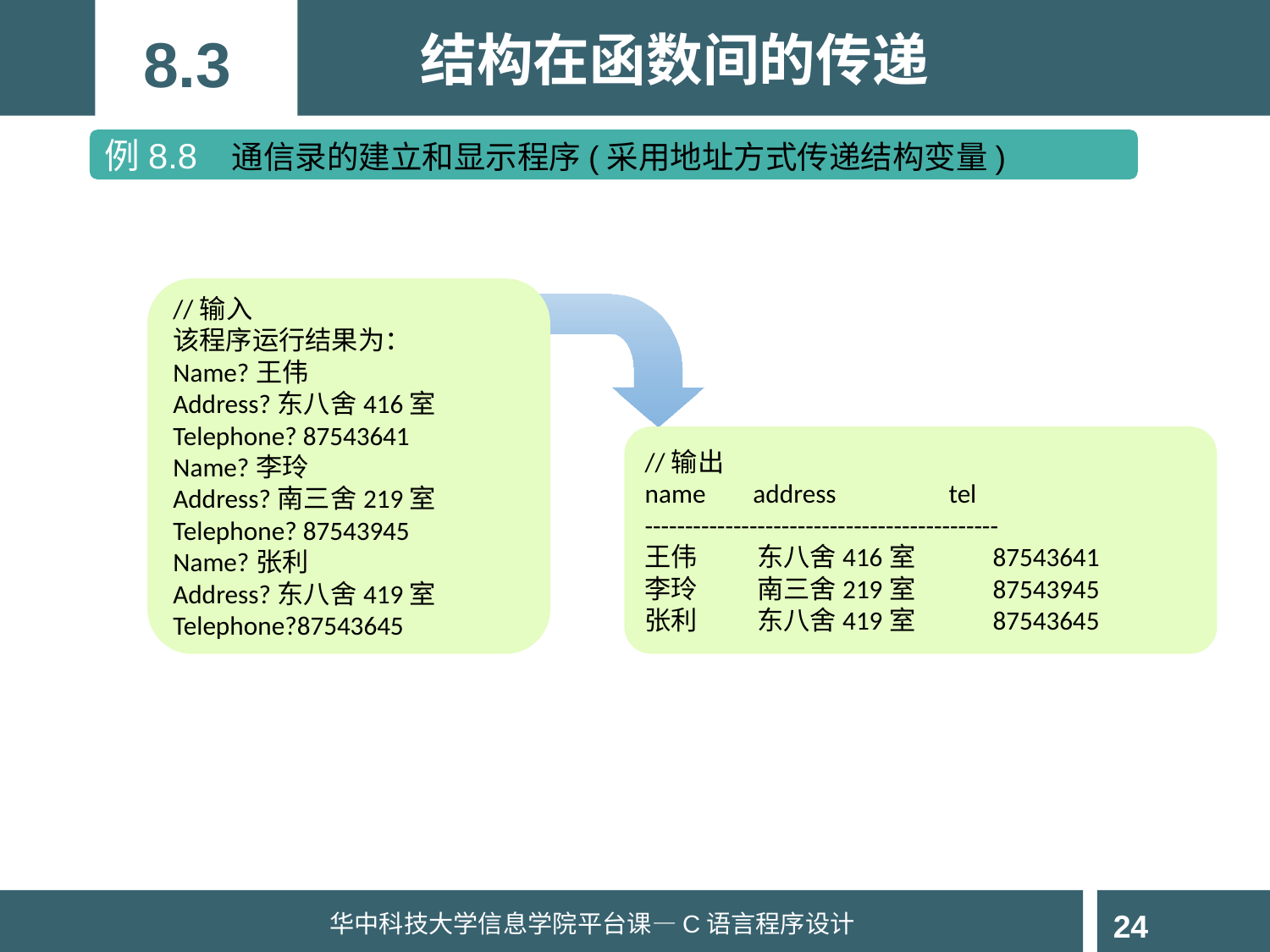

结构在函数间的传递
8.3
例8.8   通信录的建立和显示程序(采用地址方式传递结构变量)
//输入
该程序运行结果为：
Name?王伟
Address?东八舍416室
Telephone? 87543641
Name?李玲
Address?南三舍219室
Telephone? 87543945
Name?张利
Address?东八舍419室
Telephone?87543645

//输出
name        address                   tel
--------------------------------------------
王伟          东八舍416室            87543641
李玲          南三舍219室            87543945
张利          东八舍419室            87543645